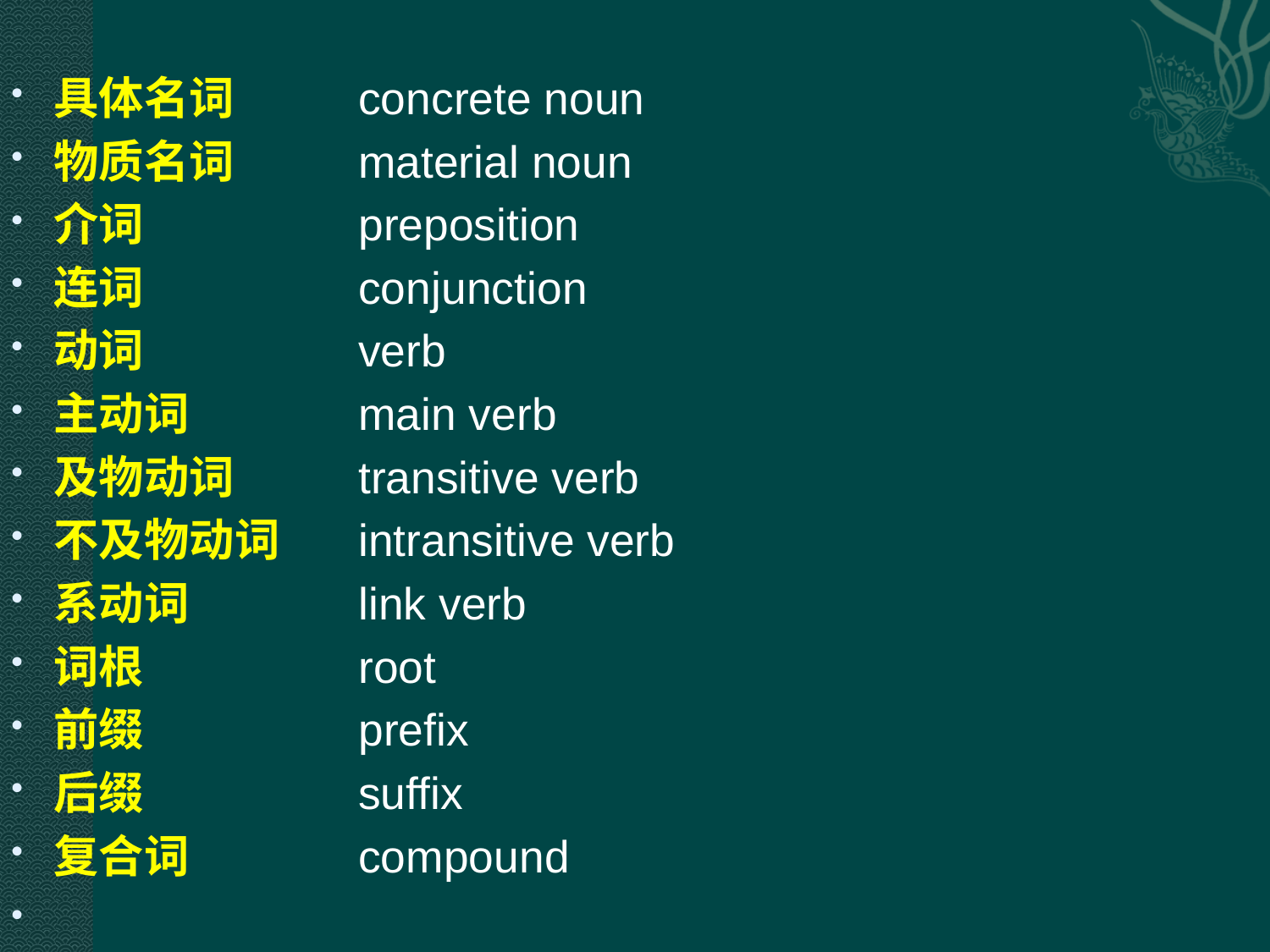

具体名词          	concrete noun
物质名词          	material noun
介词                 	preposition
连词                 	conjunction
动词                 	verb
主动词             	main verb
及物动词          	transitive verb
不及物动词       	intransitive verb
系动词              	link verb
词根 	           	root
前缀 		   	prefix
后缀                  	suffix
复合词              	compound